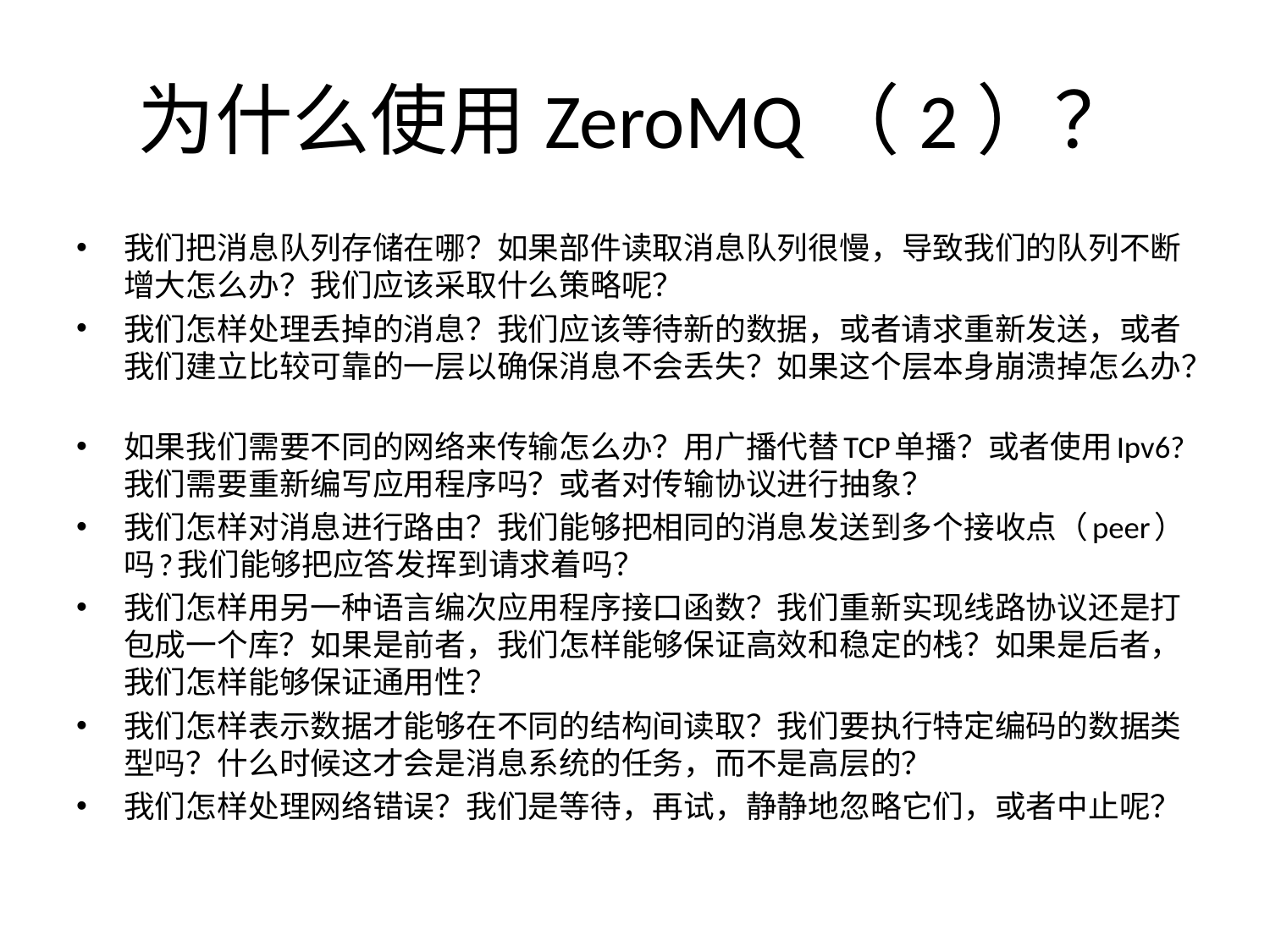

# 为什么使用ZeroMQ（2）？
我们把消息队列存储在哪？如果部件读取消息队列很慢，导致我们的队列不断增大怎么办？我们应该采取什么策略呢？
我们怎样处理丢掉的消息？我们应该等待新的数据，或者请求重新发送，或者我们建立比较可靠的一层以确保消息不会丢失？如果这个层本身崩溃掉怎么办？
如果我们需要不同的网络来传输怎么办？用广播代替TCP单播？或者使用Ipv6?我们需要重新编写应用程序吗？或者对传输协议进行抽象？
我们怎样对消息进行路由？我们能够把相同的消息发送到多个接收点（peer）吗?我们能够把应答发挥到请求着吗？
我们怎样用另一种语言编次应用程序接口函数？我们重新实现线路协议还是打包成一个库？如果是前者，我们怎样能够保证高效和稳定的栈？如果是后者，我们怎样能够保证通用性？
我们怎样表示数据才能够在不同的结构间读取？我们要执行特定编码的数据类型吗？什么时候这才会是消息系统的任务，而不是高层的？
我们怎样处理网络错误？我们是等待，再试，静静地忽略它们，或者中止呢？